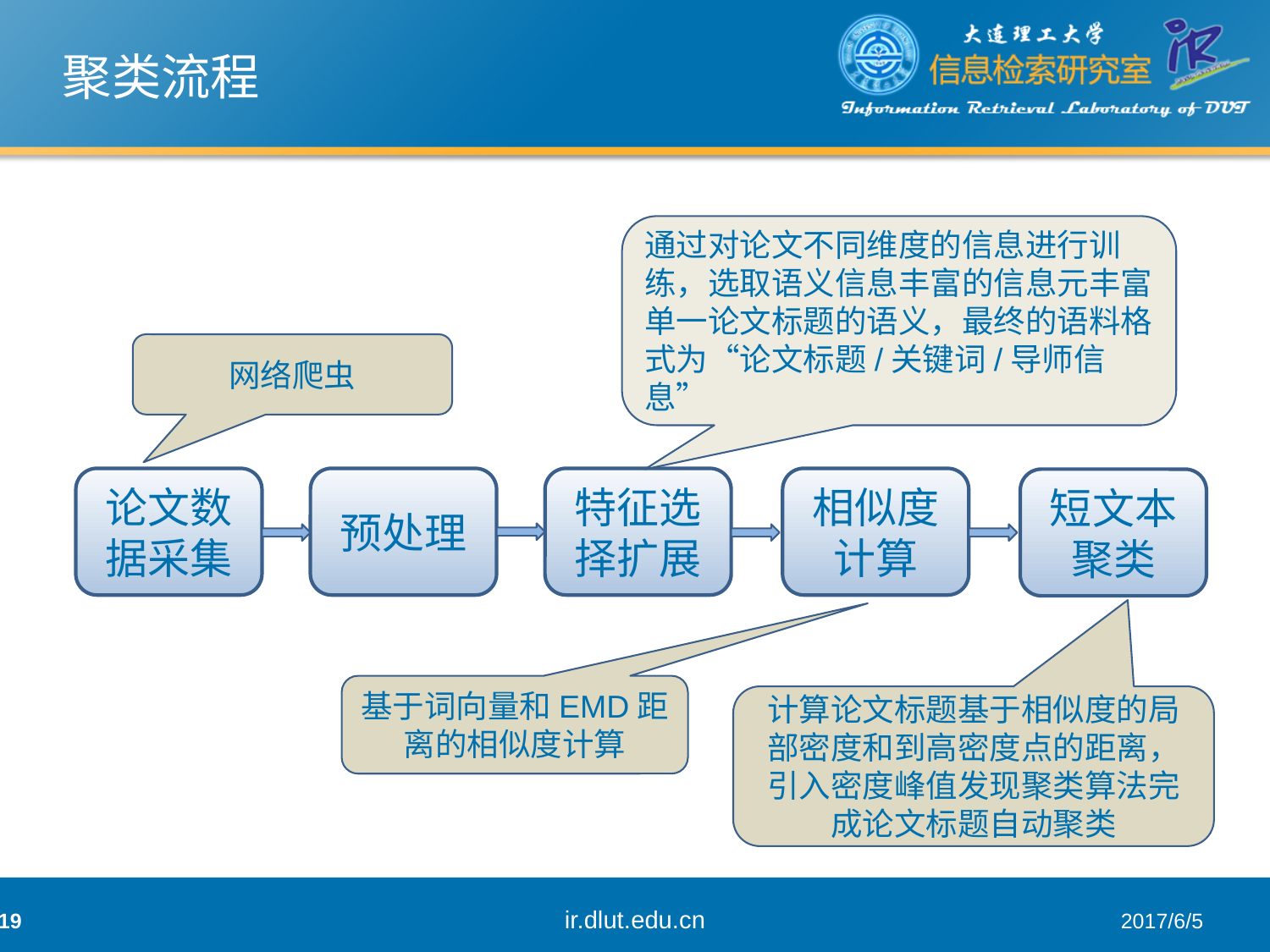

# 聚类流程
通过对论文不同维度的信息进行训练，选取语义信息丰富的信息元丰富单一论文标题的语义，最终的语料格式为“论文标题/关键词/导师信息”
网络爬虫
论文数据采集
预处理
特征选择扩展
相似度计算
短文本聚类

基于词向量和EMD距离的相似度计算
计算论文标题基于相似度的局部密度和到高密度点的距离，引入密度峰值发现聚类算法完成论文标题自动聚类